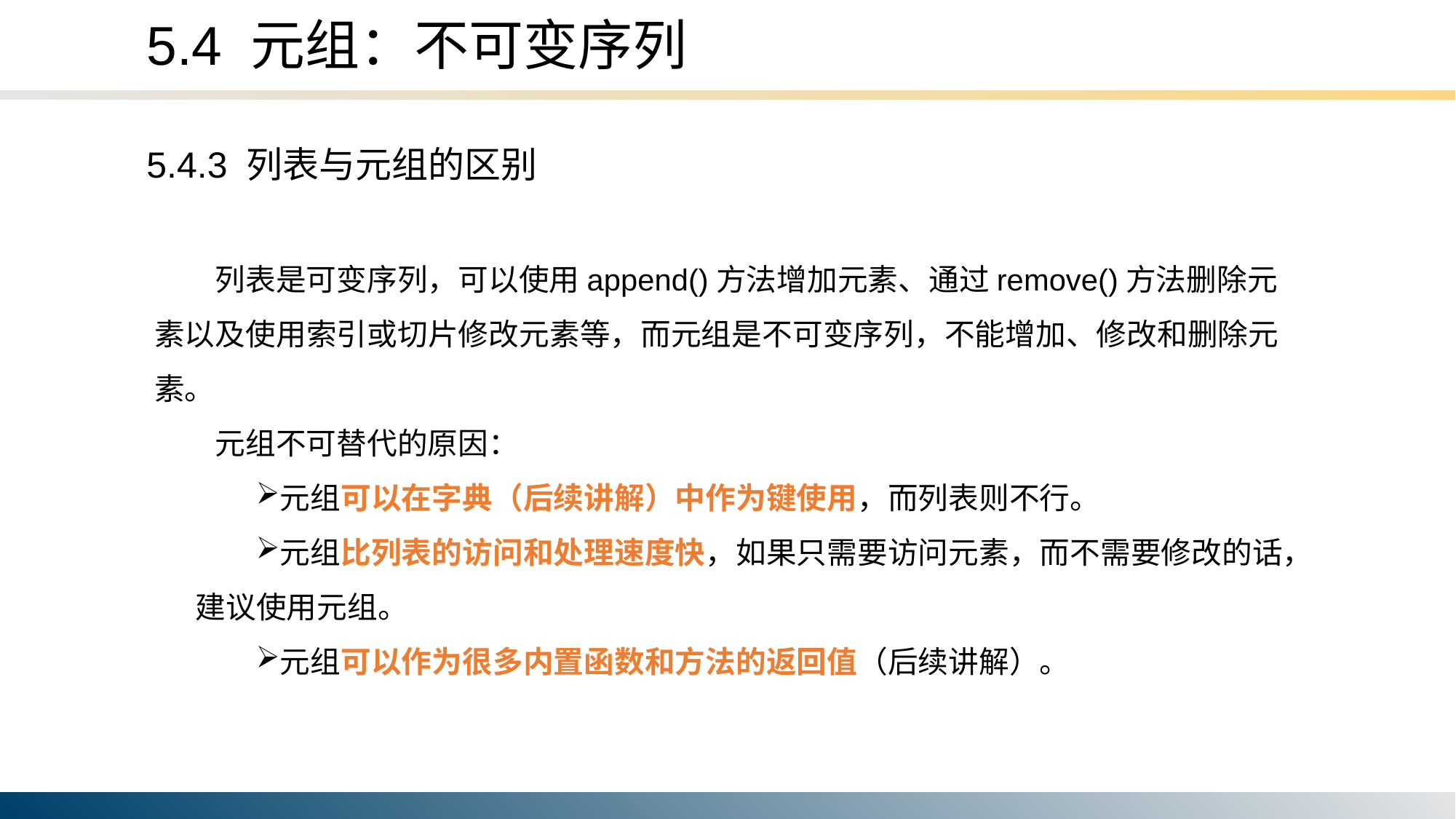

5.4 元组：不可变序列
5.4.3 列表与元组的区别
列表是可变序列，可以使用append()方法增加元素、通过remove()方法删除元素以及使用索引或切片修改元素等，而元组是不可变序列，不能增加、修改和删除元素。
元组不可替代的原因：
元组可以在字典（后续讲解）中作为键使用，而列表则不行。
元组比列表的访问和处理速度快，如果只需要访问元素，而不需要修改的话，建议使用元组。
元组可以作为很多内置函数和方法的返回值（后续讲解）。